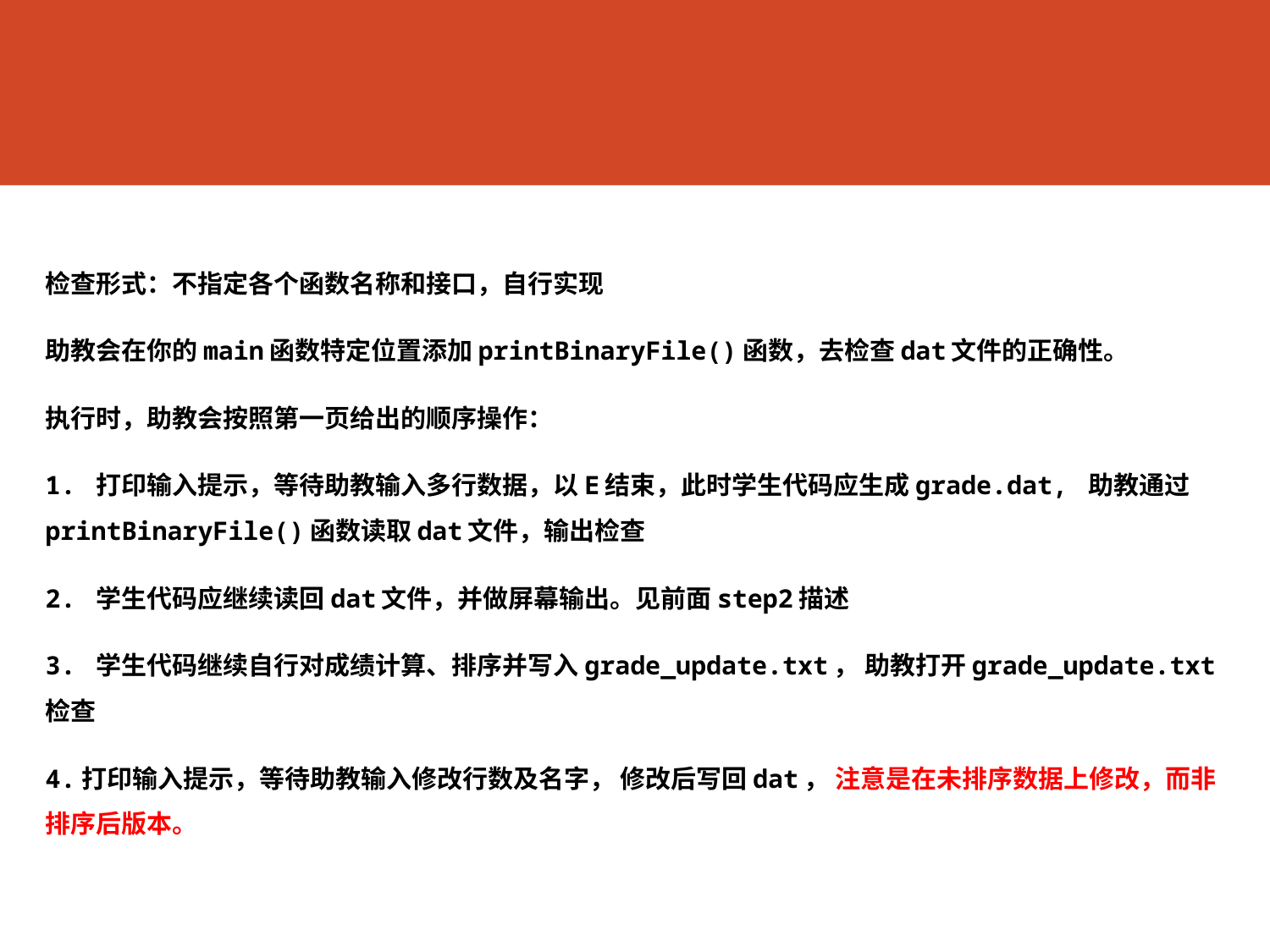

#
检查形式：不指定各个函数名称和接口，自行实现
助教会在你的main函数特定位置添加printBinaryFile()函数，去检查dat文件的正确性。
执行时，助教会按照第一页给出的顺序操作：
1. 打印输入提示，等待助教输入多行数据，以E结束，此时学生代码应生成grade.dat, 助教通过printBinaryFile()函数读取dat文件，输出检查
2. 学生代码应继续读回dat文件，并做屏幕输出。见前面step2描述
3. 学生代码继续自行对成绩计算、排序并写入grade_update.txt， 助教打开grade_update.txt 检查
4.打印输入提示，等待助教输入修改行数及名字， 修改后写回dat， 注意是在未排序数据上修改，而非排序后版本。